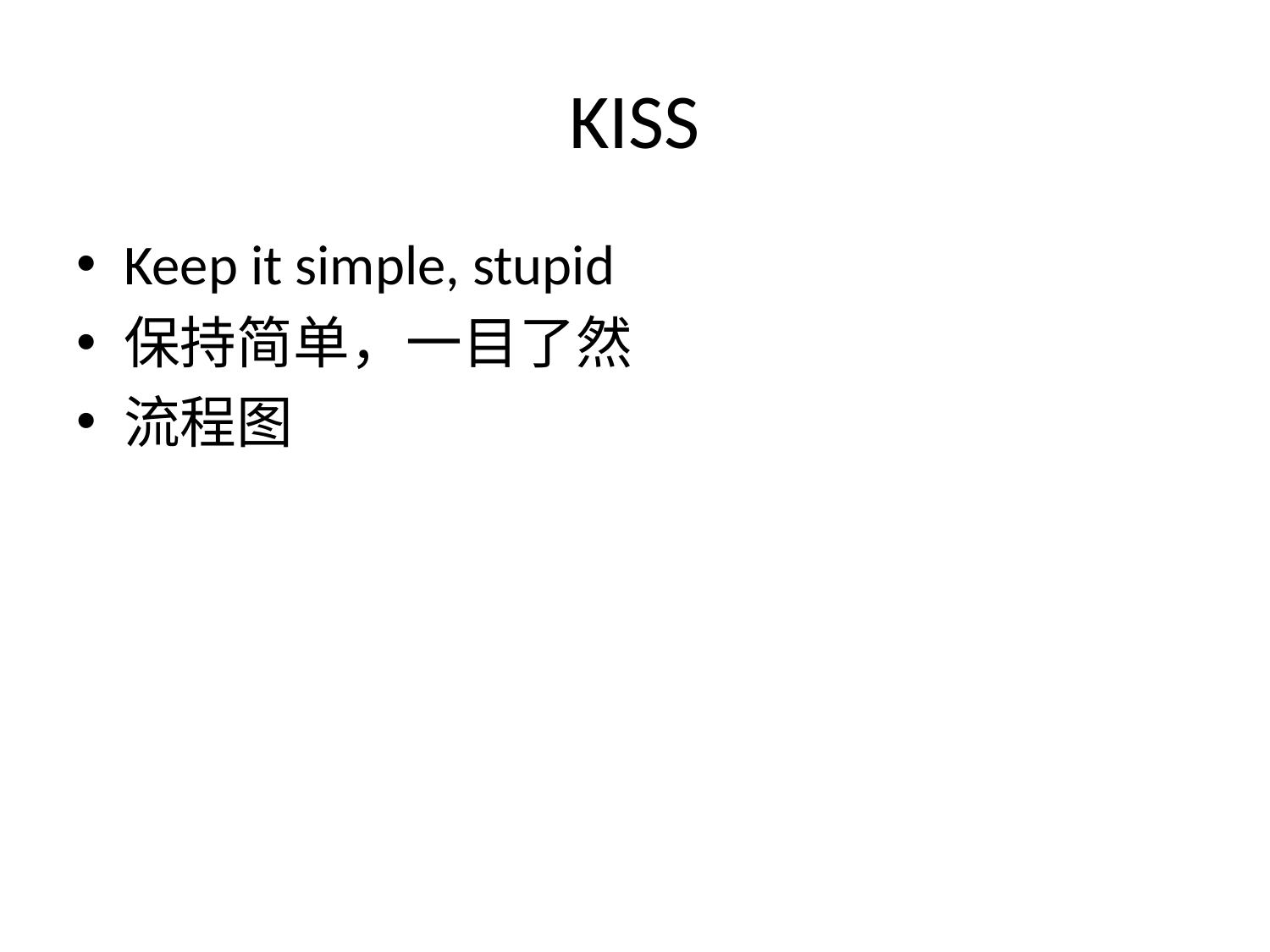

# KISS
Keep it simple, stupid
保持简单，一目了然
流程图